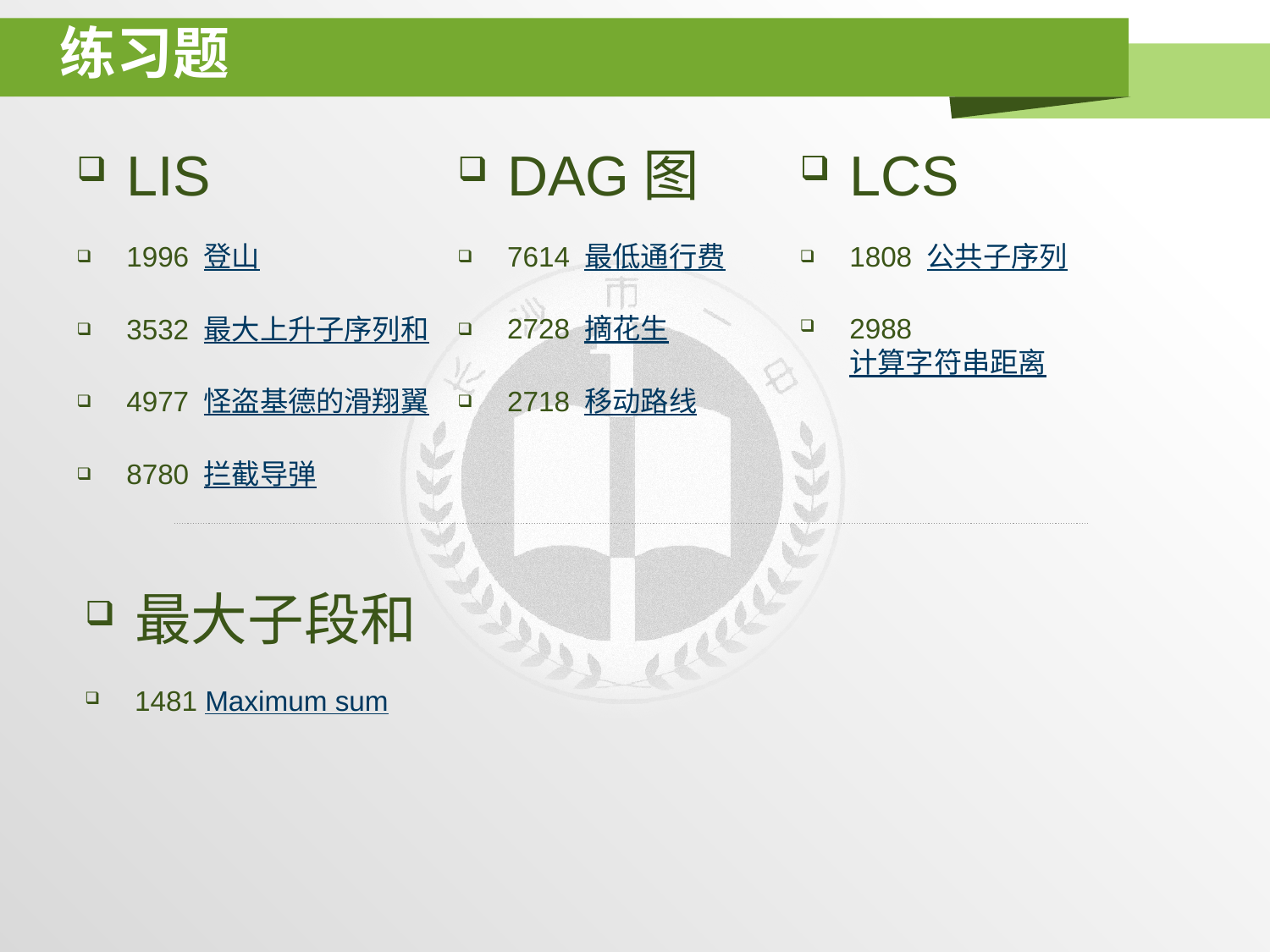

# 练习题
LIS
1996 登山
3532 最大上升子序列和
4977 怪盗基德的滑翔翼
8780 拦截导弹

DAG图
7614 最低通行费
2728 摘花生
2718 移动路线

LCS
1808 公共子序列
2988 计算字符串距离
|  |  |
| --- | --- |
最大子段和
1481 Maximum sum